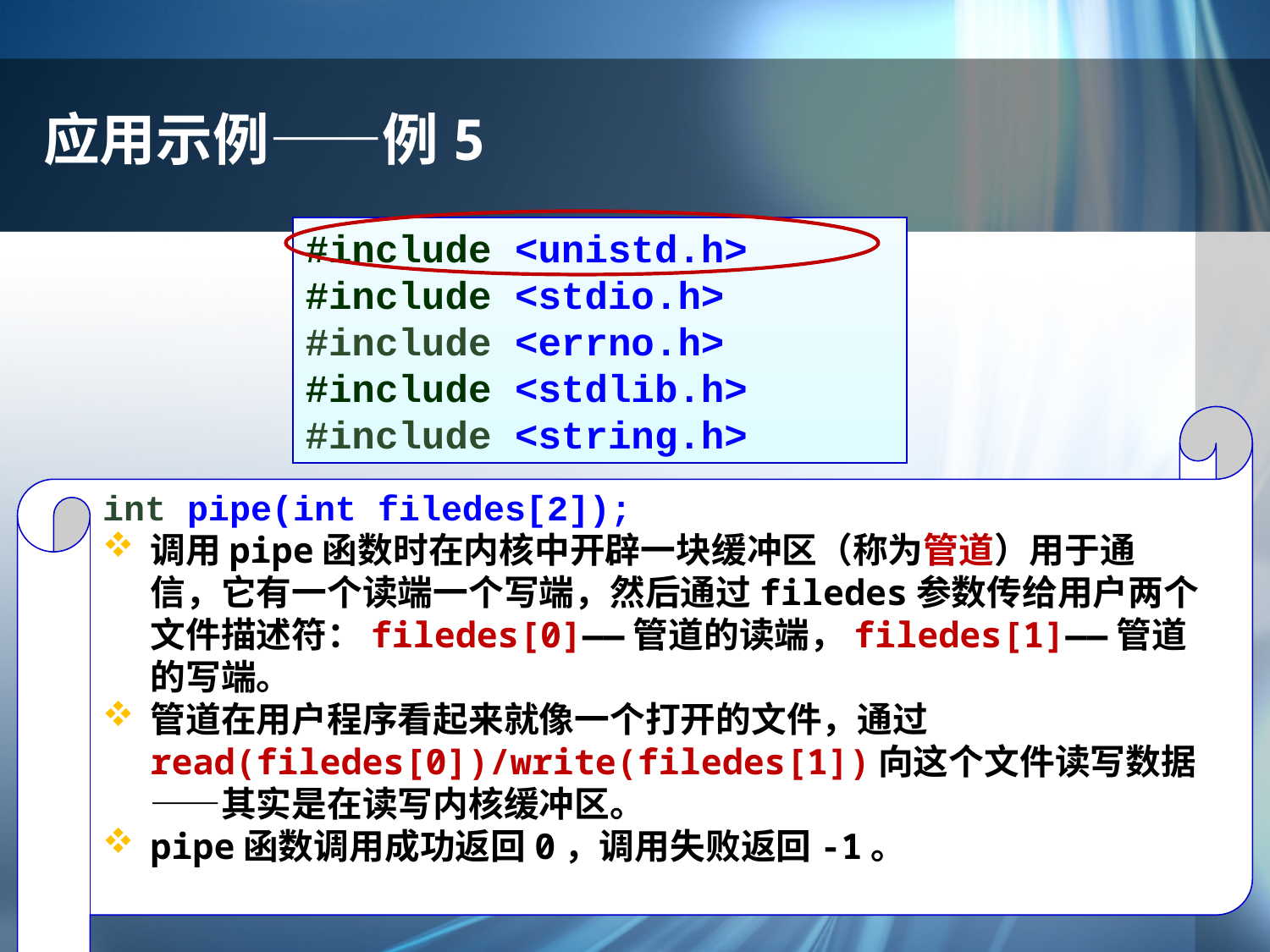

# 应用示例——例5

#include <unistd.h>
#include <stdio.h>
#include <errno.h>
#include <stdlib.h>
#include <string.h>
int pipe(int filedes[2]);
调用pipe函数时在内核中开辟一块缓冲区（称为管道）用于通信，它有一个读端一个写端，然后通过filedes参数传给用户两个文件描述符：filedes[0]——管道的读端，filedes[1]——管道的写端。
管道在用户程序看起来就像一个打开的文件，通过read(filedes[0])/write(filedes[1])向这个文件读写数据——其实是在读写内核缓冲区。
pipe函数调用成功返回0，调用失败返回-1。